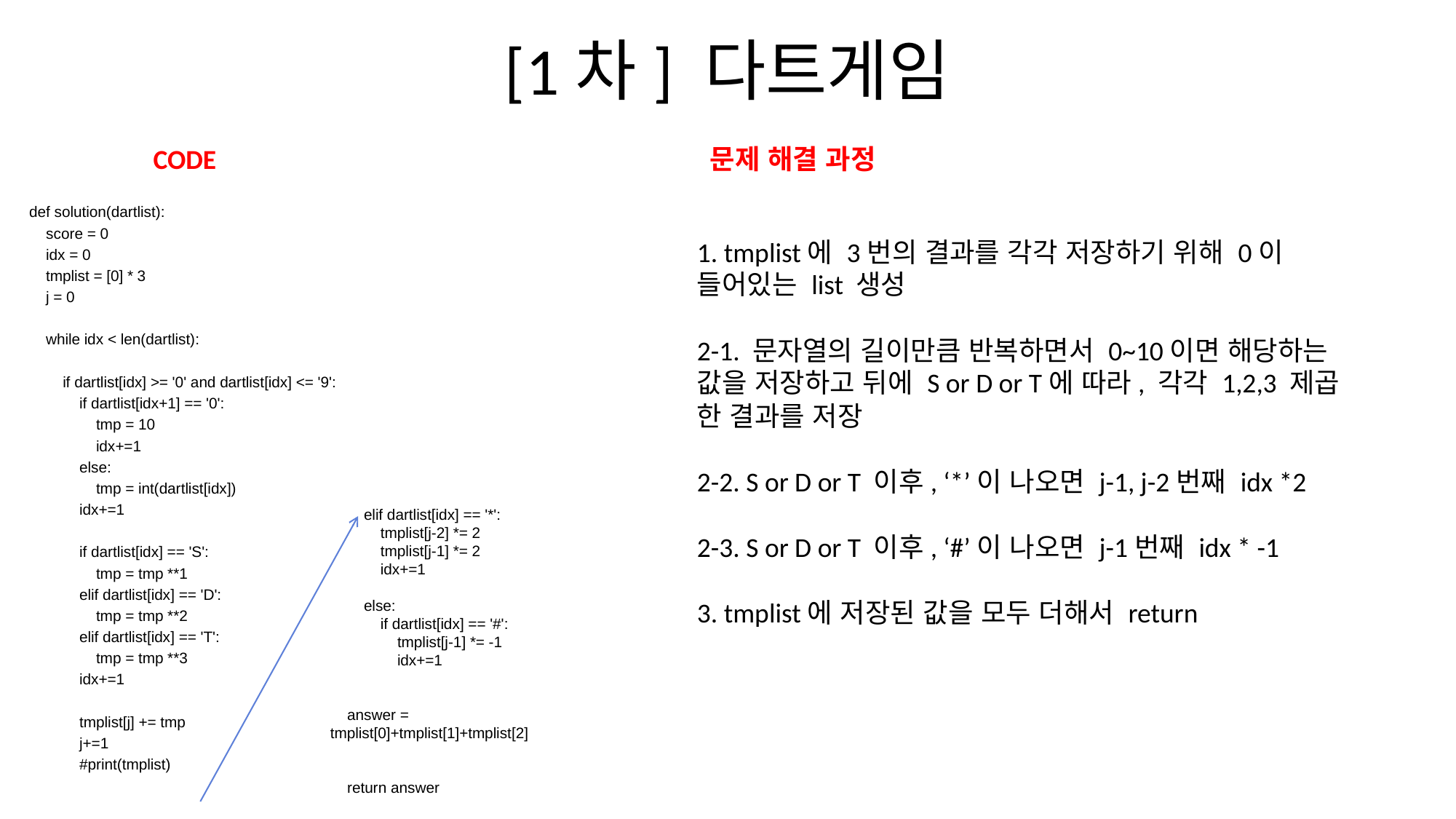

# [1차] 다트게임
CODE
문제 해결 과정
def solution(dartlist):
    score = 0
    idx = 0
    tmplist = [0] * 3
    j = 0

    while idx < len(dartlist):

        if dartlist[idx] >= '0' and dartlist[idx] <= '9':
            if dartlist[idx+1] == '0':
                tmp = 10
                idx+=1
            else:
                tmp = int(dartlist[idx])
            idx+=1

            if dartlist[idx] == 'S':
                tmp = tmp **1
            elif dartlist[idx] == 'D':
                tmp = tmp **2
            elif dartlist[idx] == 'T':
                tmp = tmp **3
            idx+=1

            tmplist[j] += tmp
            j+=1
            #print(tmplist)
1. tmplist에 3번의 결과를 각각 저장하기 위해 0이 들어있는 list 생성

2-1. 문자열의 길이만큼 반복하면서 0~10이면 해당하는 값을 저장하고 뒤에 S or D or T에 따라, 각각 1,2,3 제곱 한 결과를 저장

2-2. S or D or T 이후, ‘*’이 나오면 j-1, j-2번째 idx *2

2-3. S or D or T 이후, ‘#’이 나오면 j-1번째 idx * -1

3. tmplist에 저장된 값을 모두 더해서 return

        elif dartlist[idx] == '*':
            tmplist[j-2] *= 2
            tmplist[j-1] *= 2
            idx+=1

        else:
            if dartlist[idx] == '#':
                tmplist[j-1] *= -1
                idx+=1

    answer = tmplist[0]+tmplist[1]+tmplist[2]

    return answer